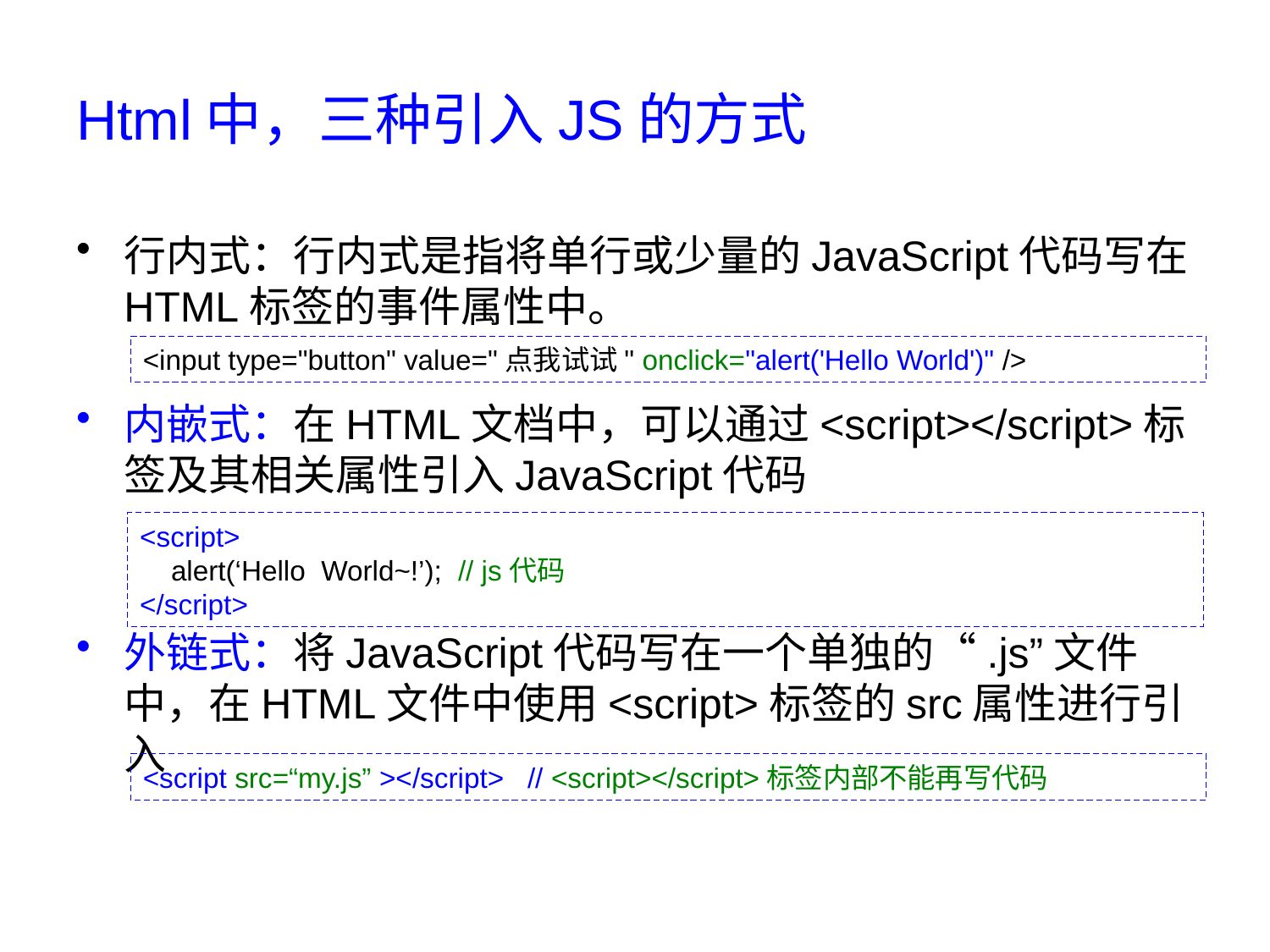

# Html中，三种引入JS的方式
行内式：行内式是指将单行或少量的JavaScript代码写在HTML标签的事件属性中。

内嵌式：在HTML文档中，可以通过<script></script>标签及其相关属性引入JavaScript代码

外链式：将JavaScript代码写在一个单独的“.js”文件中，在HTML文件中使用<script>标签的src属性进行引入

<input type="button" value="点我试试" onclick="alert('Hello World')" />
<script>
    alert(‘Hello  World~!’);  // js代码
</script>
<script src=“my.js” ></script>   // <script></script>标签内部不能再写代码